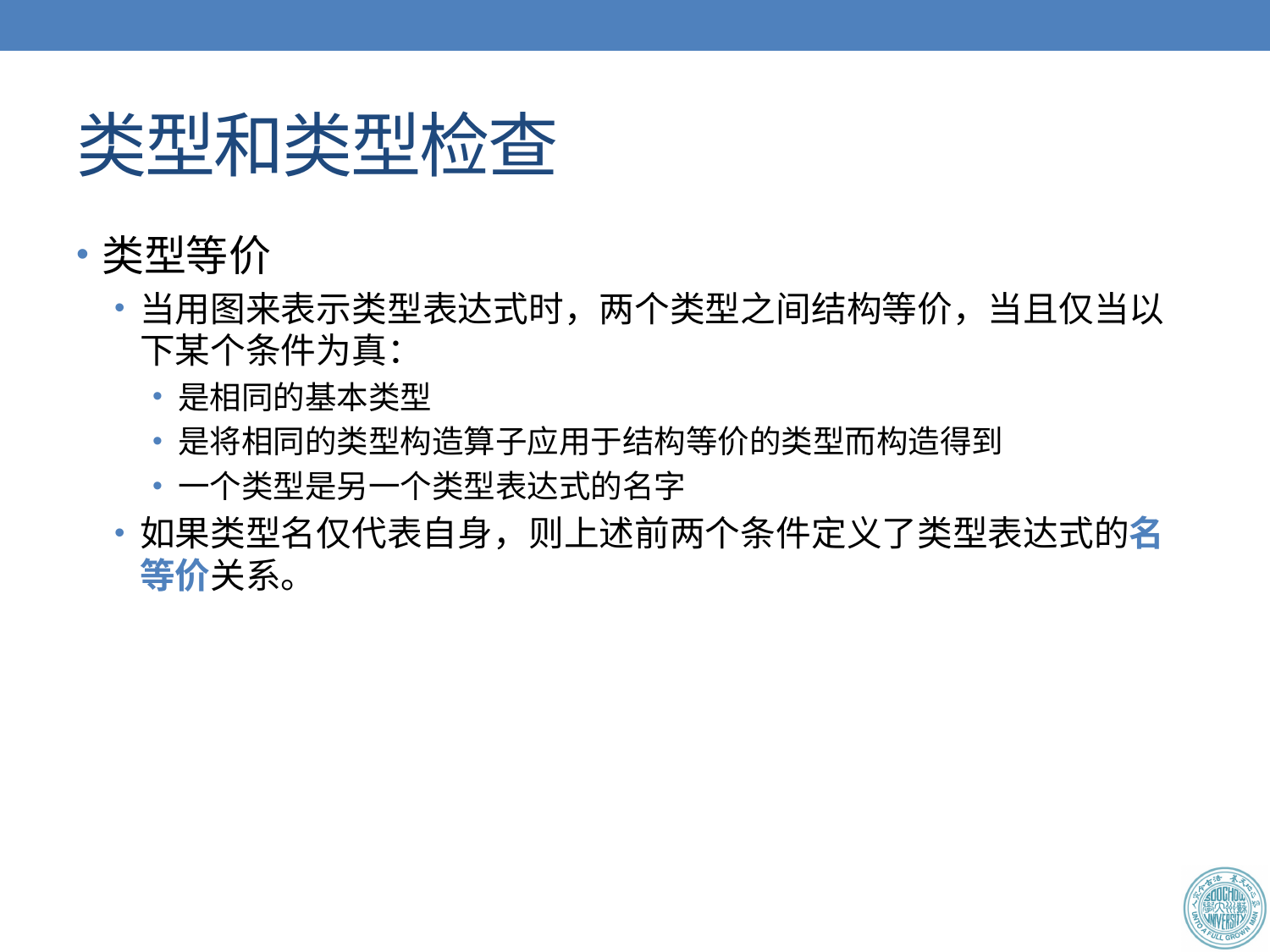

# 类型和类型检查
类型等价
当用图来表示类型表达式时，两个类型之间结构等价，当且仅当以下某个条件为真：
是相同的基本类型
是将相同的类型构造算子应用于结构等价的类型而构造得到
一个类型是另一个类型表达式的名字
如果类型名仅代表自身，则上述前两个条件定义了类型表达式的名等价关系。